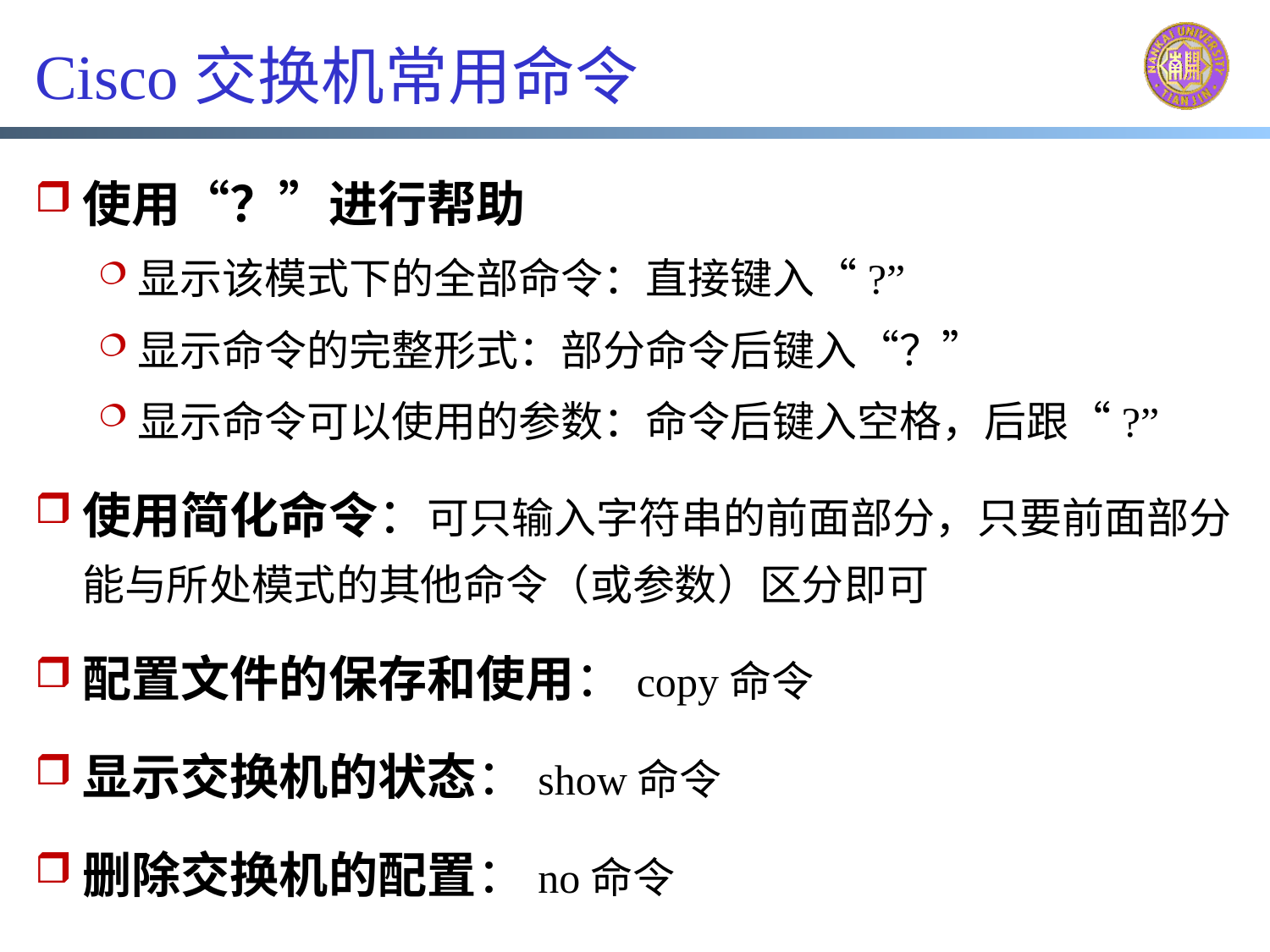

# Cisco交换机常用命令
使用“？”进行帮助
显示该模式下的全部命令：直接键入“?”
显示命令的完整形式：部分命令后键入“？”
显示命令可以使用的参数：命令后键入空格，后跟“?”
使用简化命令：可只输入字符串的前面部分，只要前面部分能与所处模式的其他命令（或参数）区分即可
配置文件的保存和使用：copy命令
显示交换机的状态：show命令
删除交换机的配置：no命令